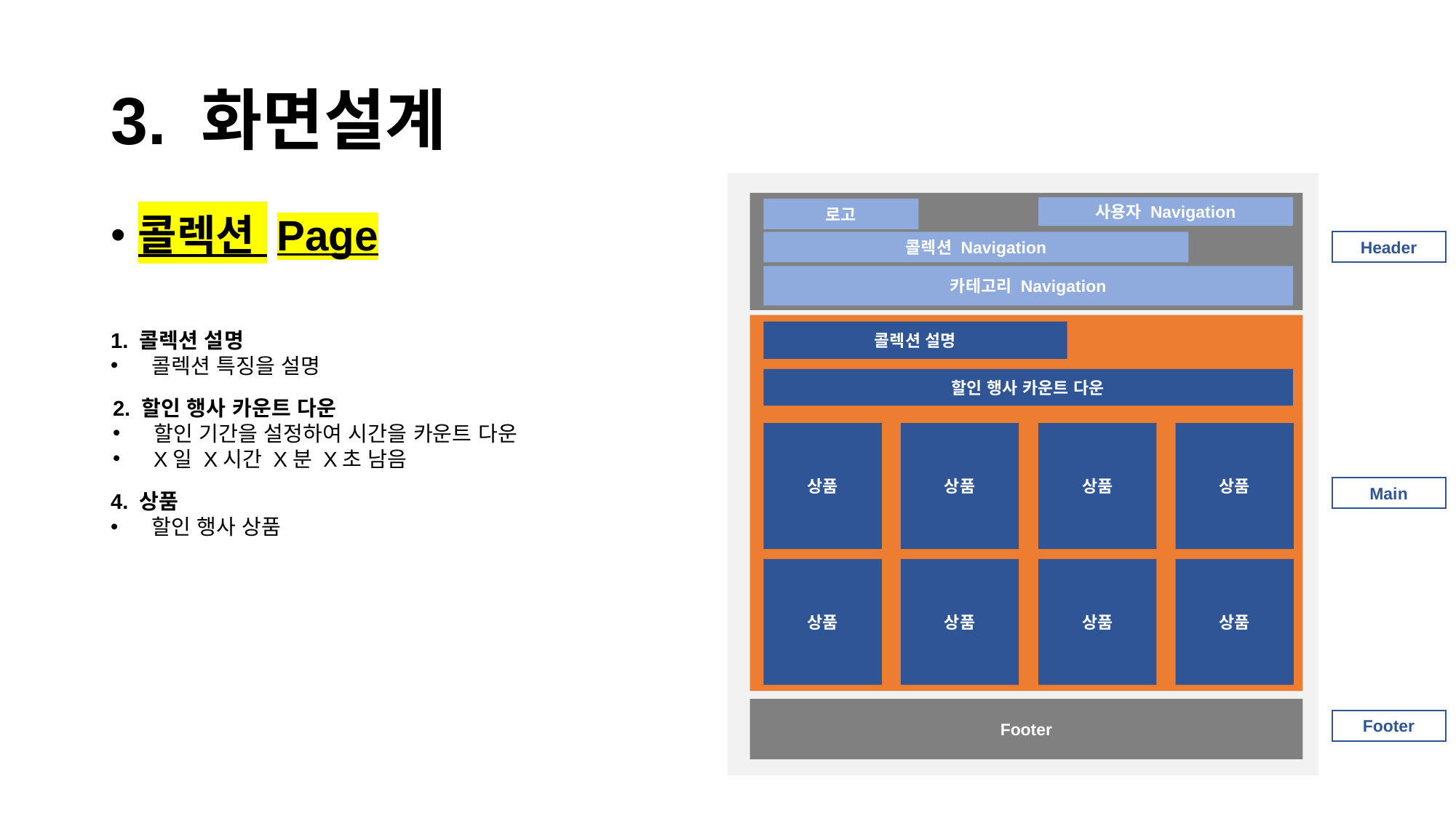

# 3. 화면설계

로고
사용자 Navigation
로고
콜렉션 Page
콜렉션 Navigation
Header
카테고리 Navigation

콜렉션 설명
1. 콜렉션 설명
콜렉션 특징을 설명
할인 행사 카운트 다운
2. 할인 행사 카운트 다운
할인 기간을 설정하여 시간을 카운트 다운
X일 X시간 X분 X초 남음
상품
상품
상품
상품
Main
4. 상품
할인 행사 상품
상품
상품
상품
상품
Footer
Footer